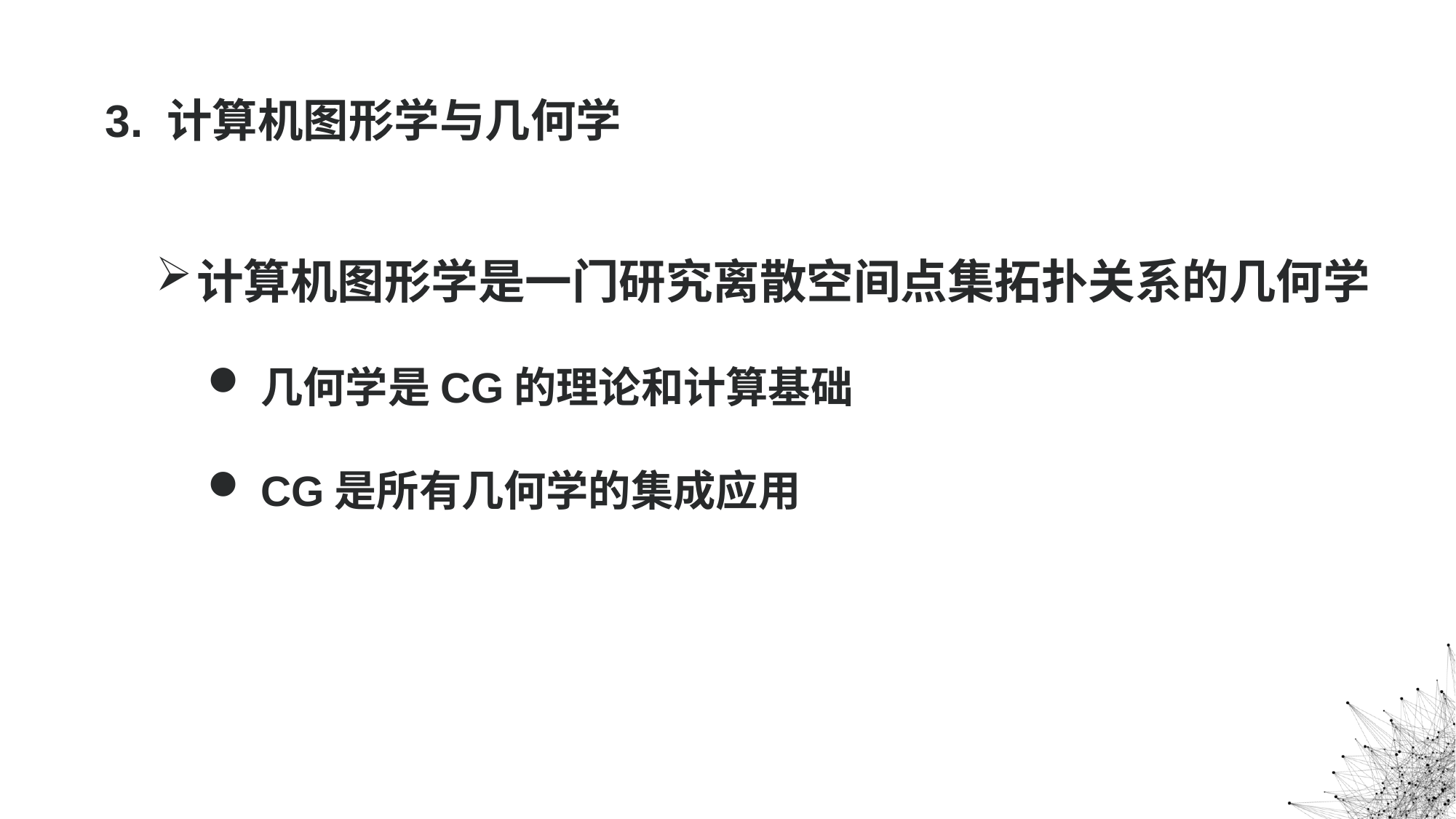

# 3. 计算机图形学与几何学
计算机图形学是一门研究离散空间点集拓扑关系的几何学
几何学是CG的理论和计算基础
CG是所有几何学的集成应用